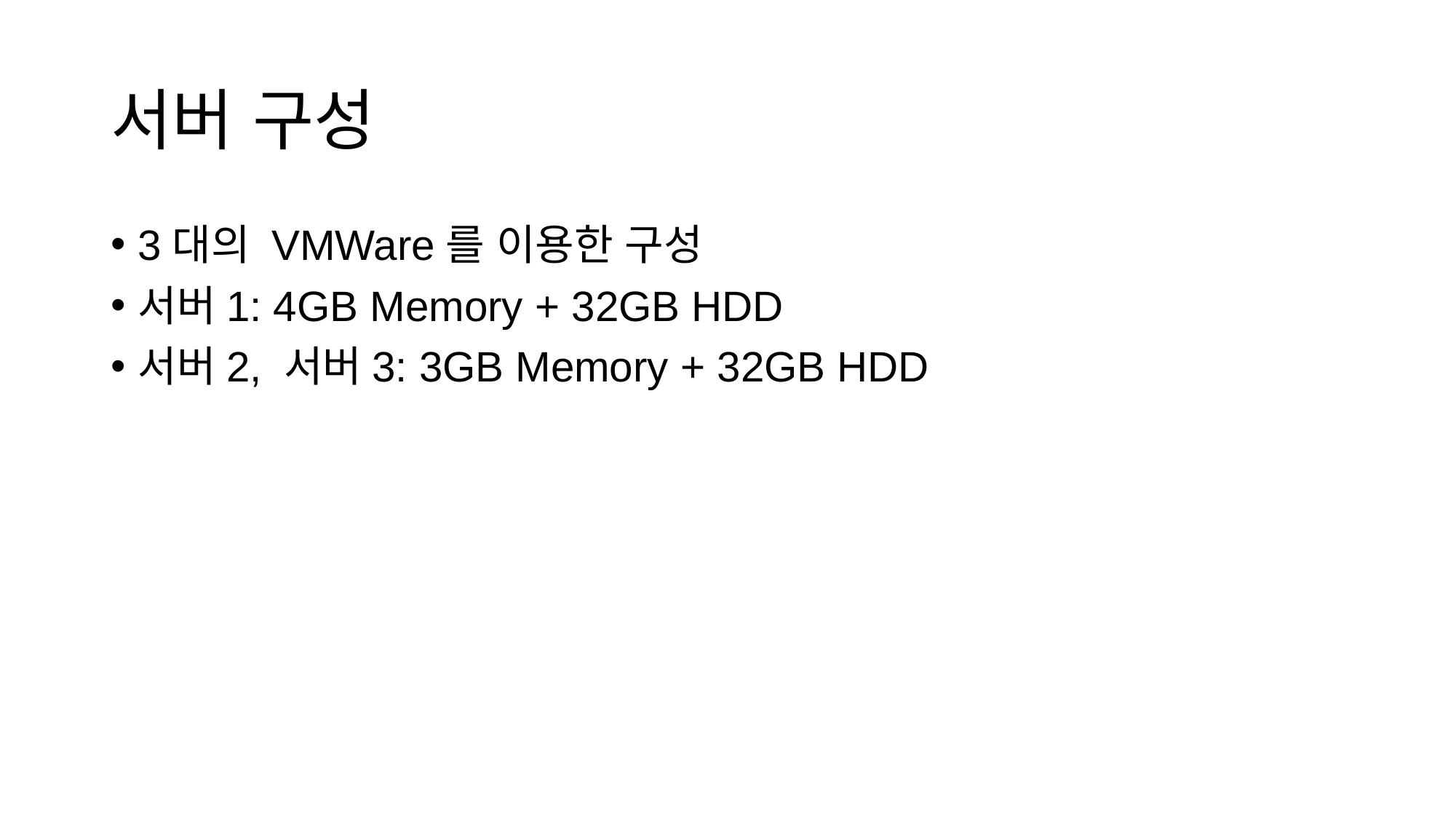

# 서버 구성
3대의 VMWare를 이용한 구성
서버1: 4GB Memory + 32GB HDD
서버2, 서버3: 3GB Memory + 32GB HDD